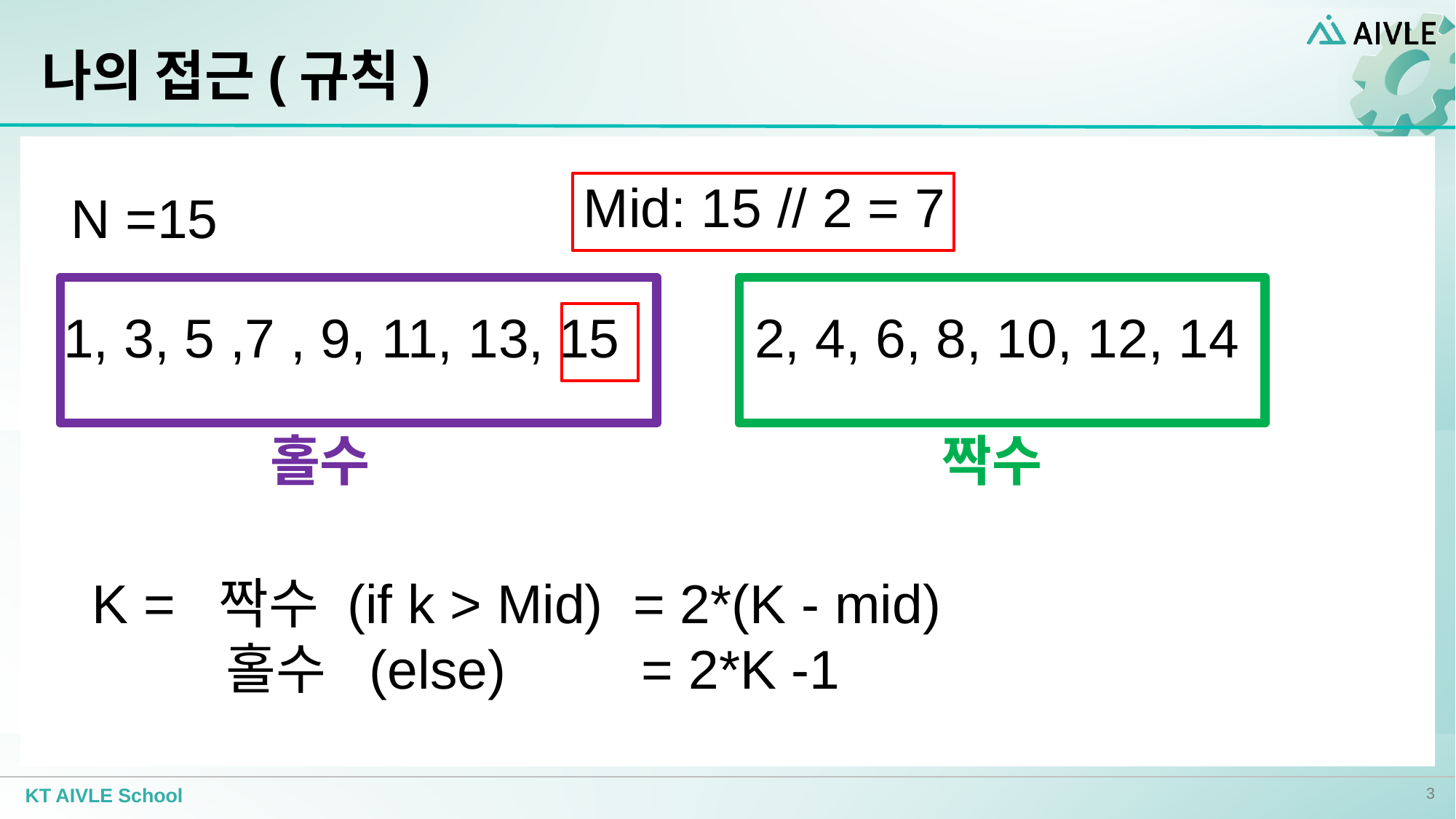

나의 접근(규칙)
#
Mid: 15 // 2 = 7

N =15

 1, 3, 5 ,7 , 9, 11, 13, 15
 2, 4, 6, 8, 10, 12, 14

홀수
짝수
K =  짝수 (if k > Mid)  = 2*(K - mid)
        홀수  (else)         = 2*K -1